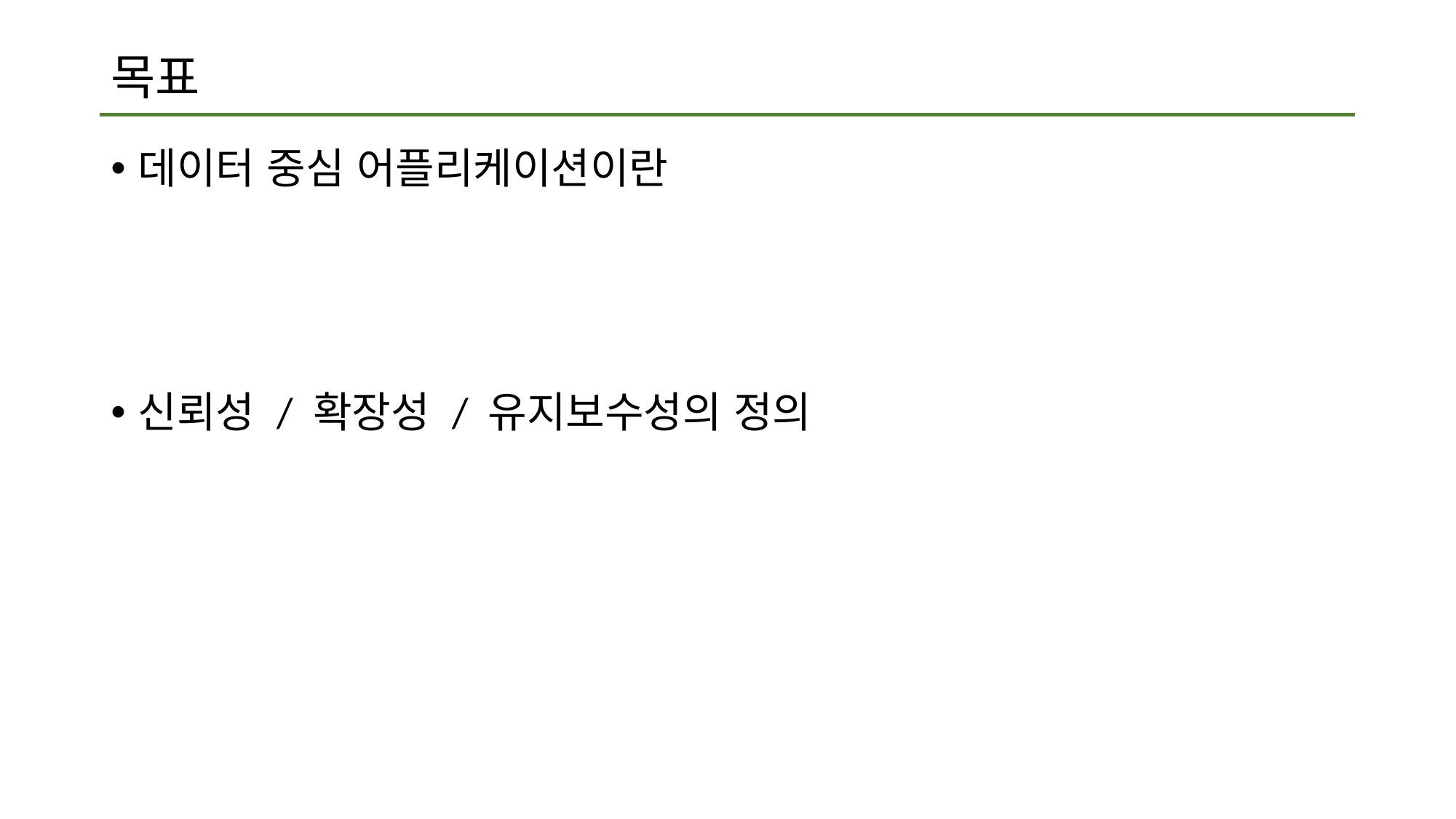

# 목표
데이터 중심 어플리케이션이란

신뢰성 / 확장성 / 유지보수성의 정의